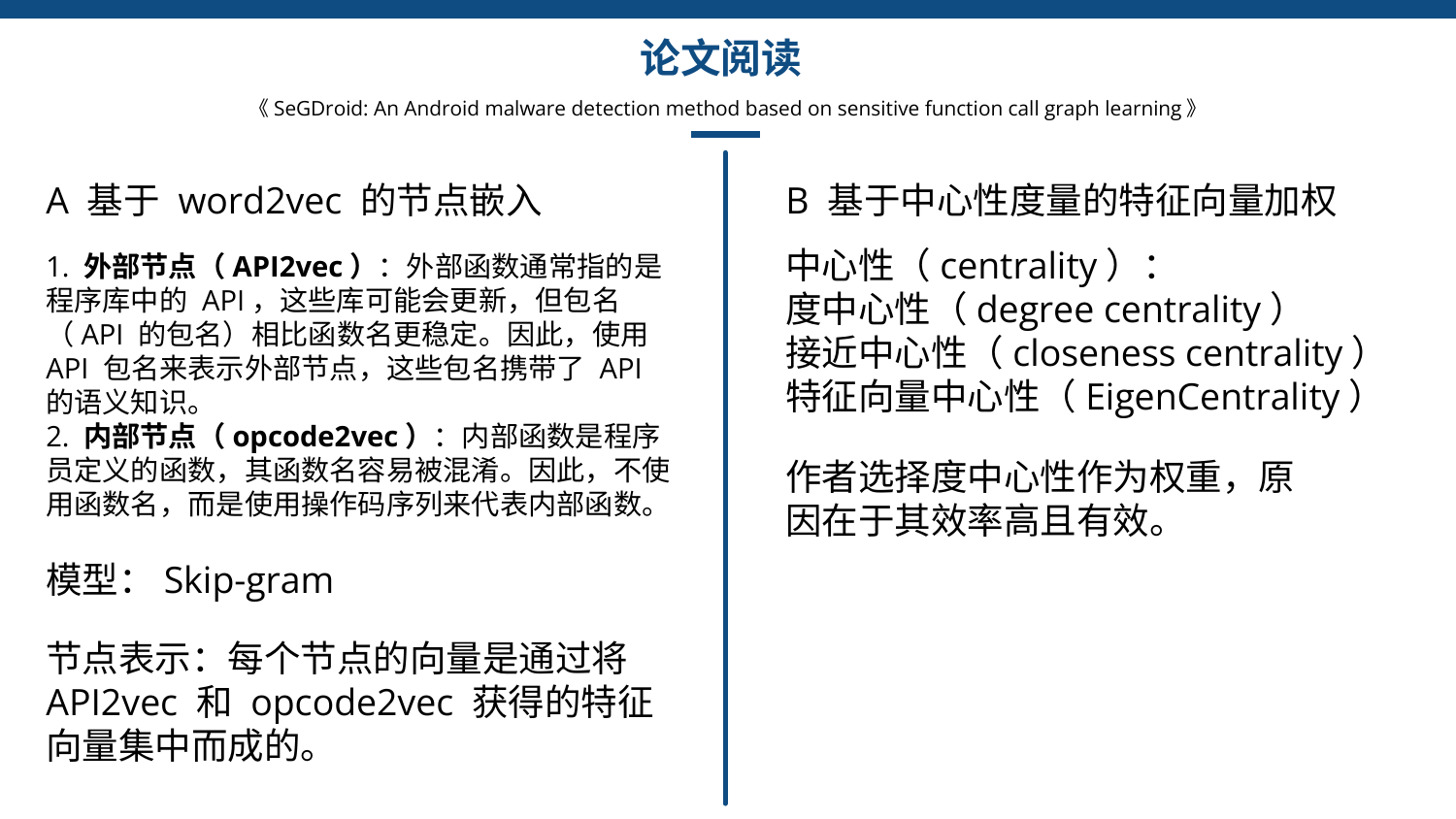

论文阅读
《SeGDroid: An Android malware detection method based on sensitive function call graph learning》
A 基于 word2vec 的节点嵌入
B 基于中心性度量的特征向量加权
中心性（centrality）：
度中心性（degree centrality）
接近中心性（closeness centrality）
特征向量中心性（EigenCentrality）
1. 外部节点（API2vec）：外部函数通常指的是程序库中的 API，这些库可能会更新，但包名（API 的包名）相比函数名更稳定。因此，使用 API 包名来表示外部节点，这些包名携带了 API 的语义知识。
2. 内部节点（opcode2vec）：内部函数是程序员定义的函数，其函数名容易被混淆。因此，不使用函数名，而是使用操作码序列来代表内部函数。
作者选择度中心性作为权重，原因在于其效率高且有效。
模型：Skip-gram
节点表示：每个节点的向量是通过将 API2vec 和 opcode2vec 获得的特征向量集中而成的。